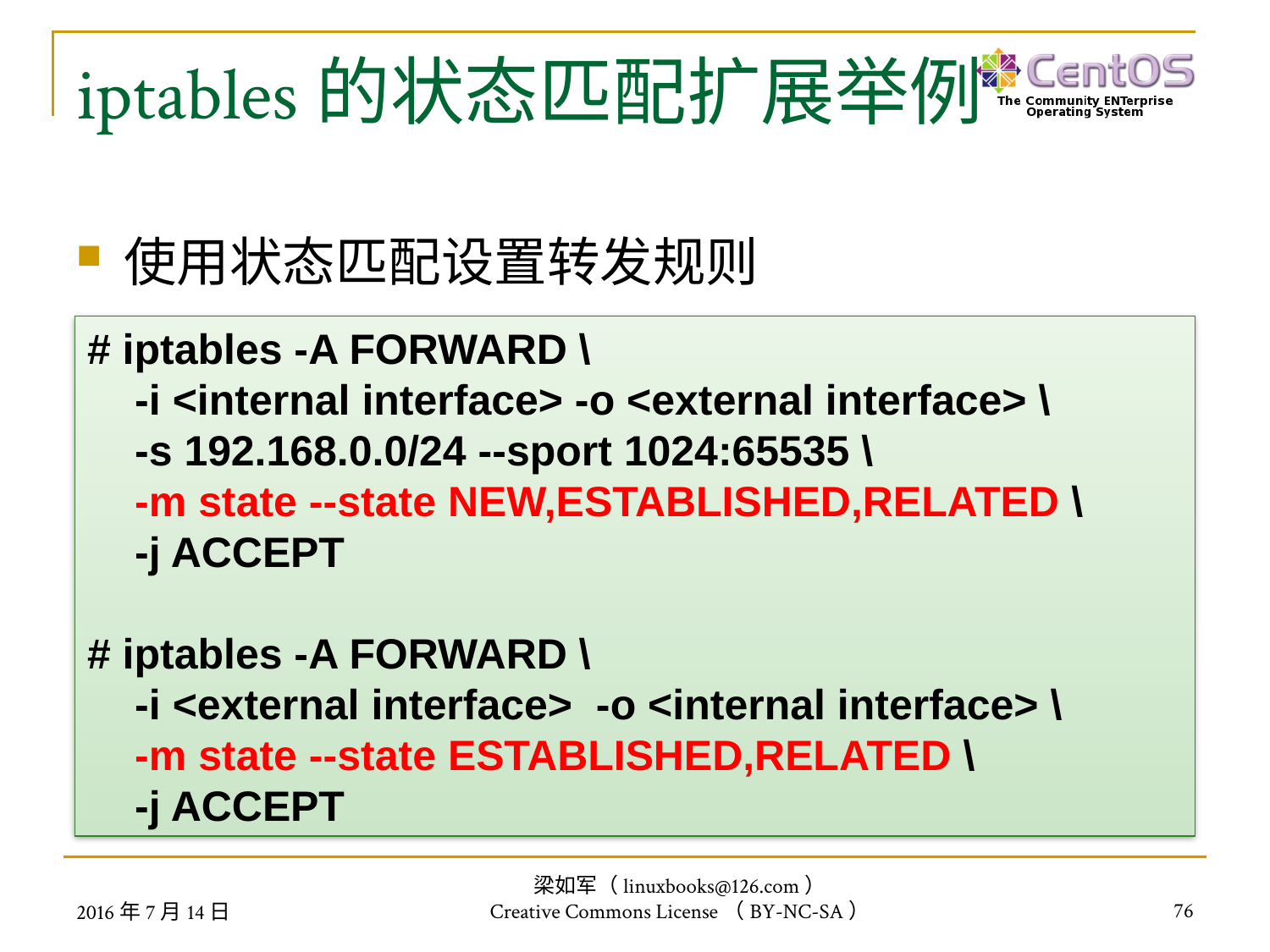

# iptables的状态匹配扩展举例
使用状态匹配设置转发规则
# iptables -A FORWARD \
    -i <internal interface> -o <external interface> \
    -s 192.168.0.0/24 --sport 1024:65535 \
    -m state --state NEW,ESTABLISHED,RELATED \
    -j ACCEPT

# iptables -A FORWARD \
    -i <external interface>  -o <internal interface> \
    -m state --state ESTABLISHED,RELATED \
    -j ACCEPT
梁如军（linuxbooks@126.com）
Creative Commons License（BY-NC-SA）
2016年7月14日
76